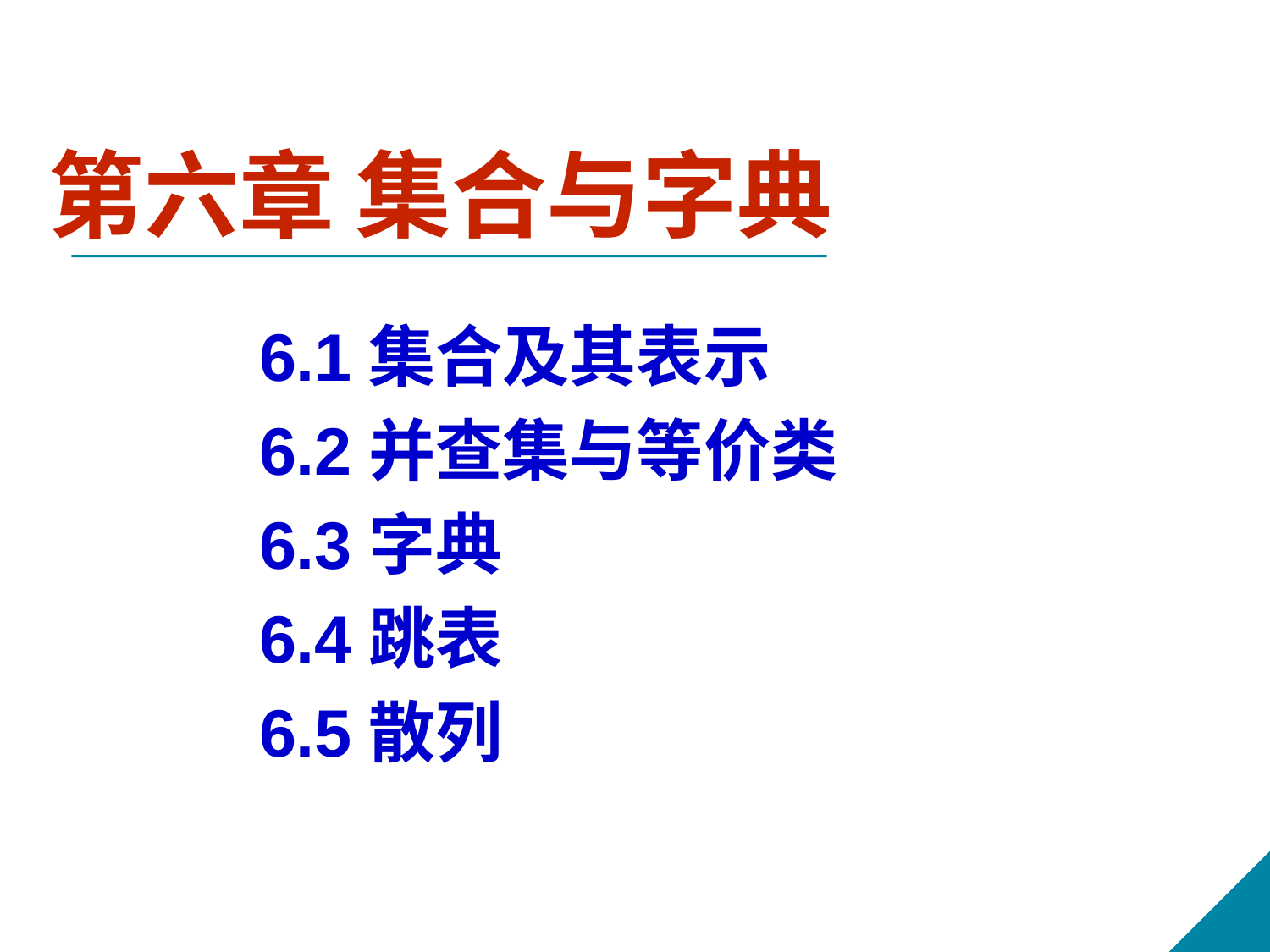

第六章 集合与字典

   6.1集合及其表示
   6.2并查集与等价类
   6.3字典
   6.4跳表
   6.5散列